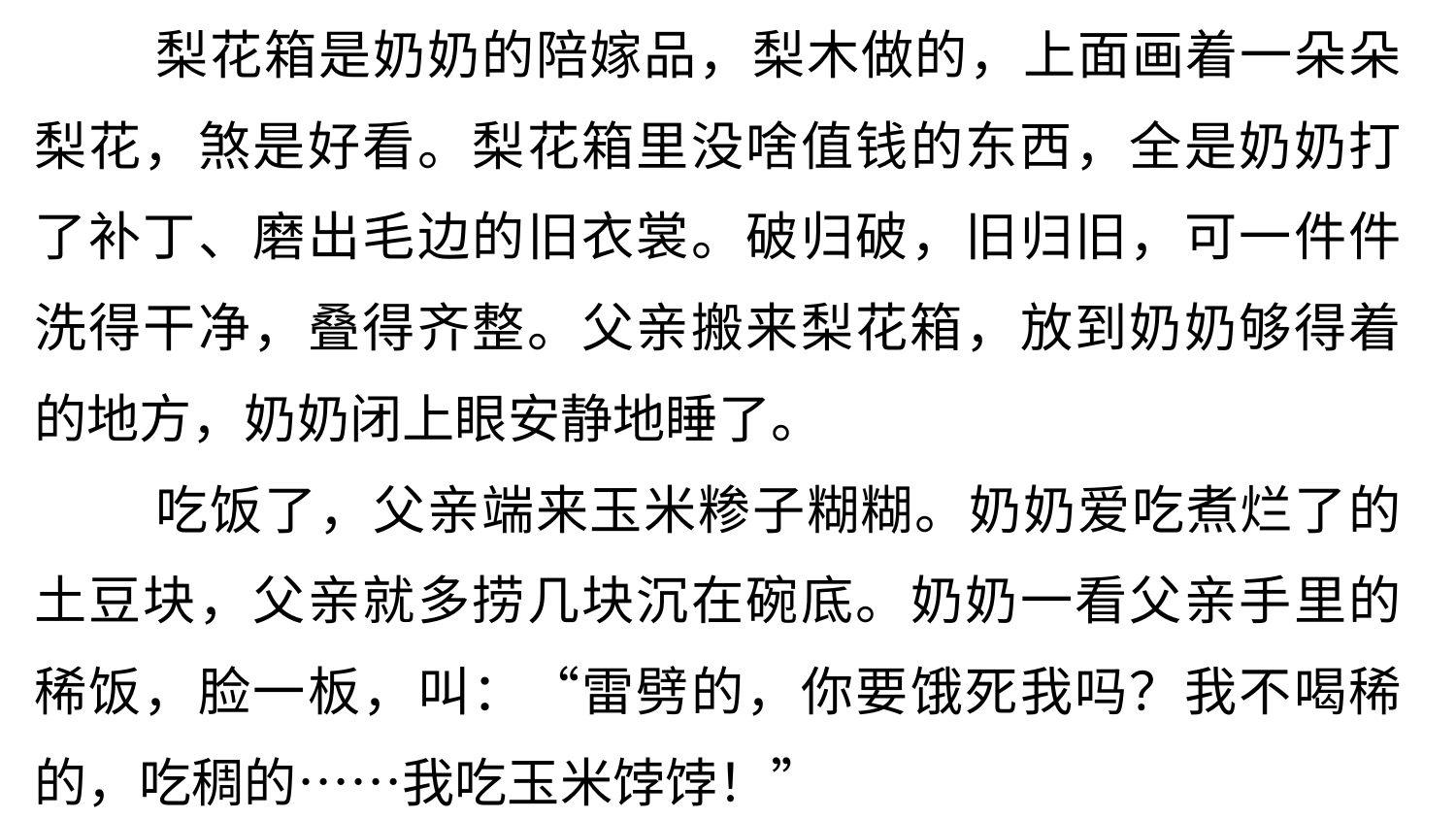

梨花箱是奶奶的陪嫁品，梨木做的，上面画着一朵朵梨花，煞是好看。梨花箱里没啥值钱的东西，全是奶奶打了补丁、磨出毛边的旧衣裳。破归破，旧归旧，可一件件洗得干净，叠得齐整。父亲搬来梨花箱，放到奶奶够得着的地方，奶奶闭上眼安静地睡了。
        吃饭了，父亲端来玉米糁子糊糊。奶奶爱吃煮烂了的土豆块，父亲就多捞几块沉在碗底。奶奶一看父亲手里的稀饭，脸一板，叫：“雷劈的，你要饿死我吗？我不喝稀的，吃稠的……我吃玉米饽饽！”